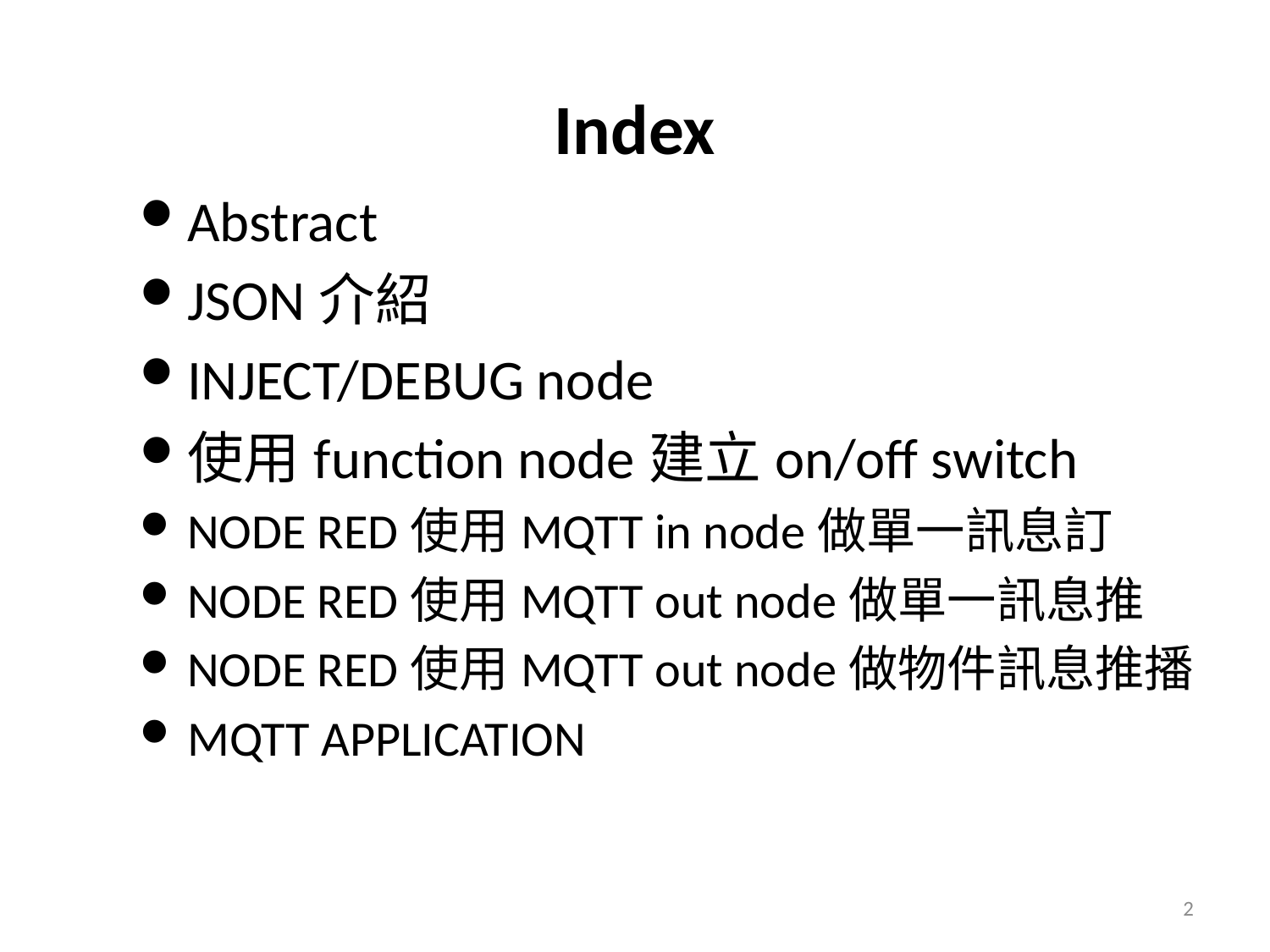

# Index
Abstract
JSON介紹
INJECT/DEBUG node
使用function node建立on/off switch
NODE RED使用MQTT in node做單一訊息訂
NODE RED使用MQTT out node做單一訊息推
NODE RED使用MQTT out node做物件訊息推播
MQTT APPLICATION

2